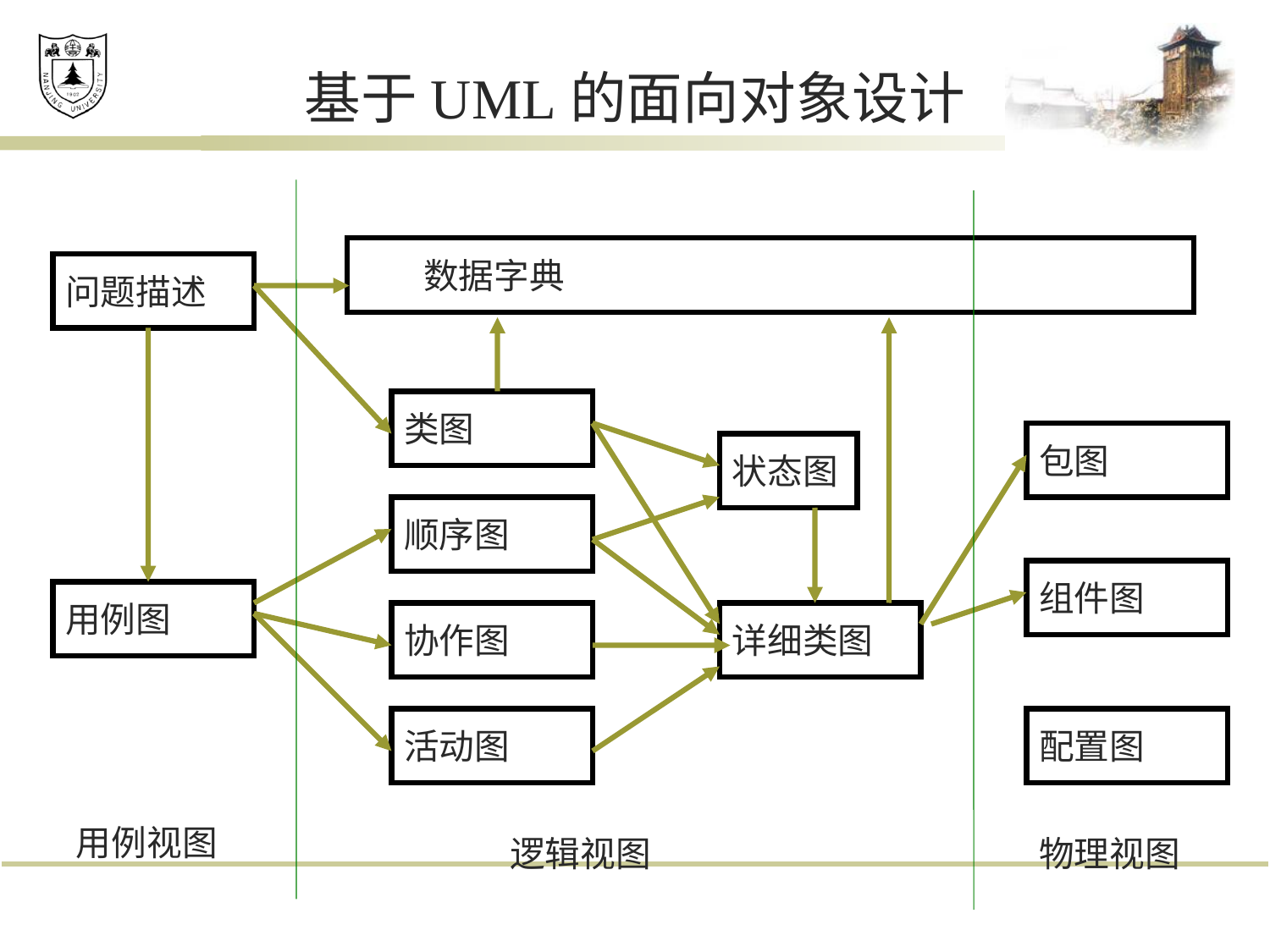

# 基于UML的面向对象设计

数据字典
问题描述

类图

包图
状态图

顺序图

组件图
用例图

协作图
详细类图

活动图
配置图
用例视图
逻辑视图
物理视图